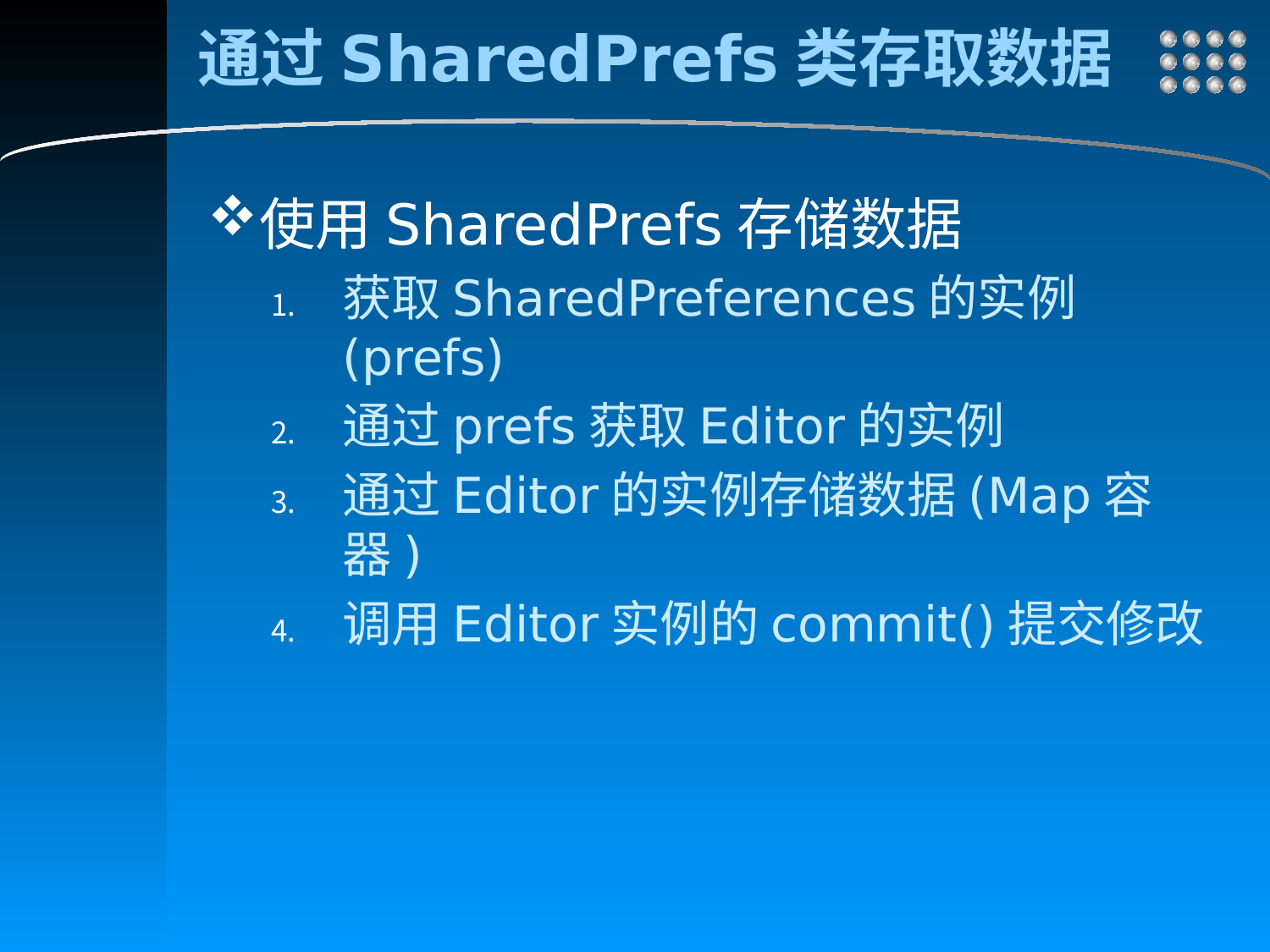

# 通过SharedPrefs类存取数据
使用SharedPrefs存储数据
获取SharedPreferences的实例(prefs)
通过prefs获取Editor的实例
通过Editor的实例存储数据(Map容器)
调用Editor实例的commit()提交修改